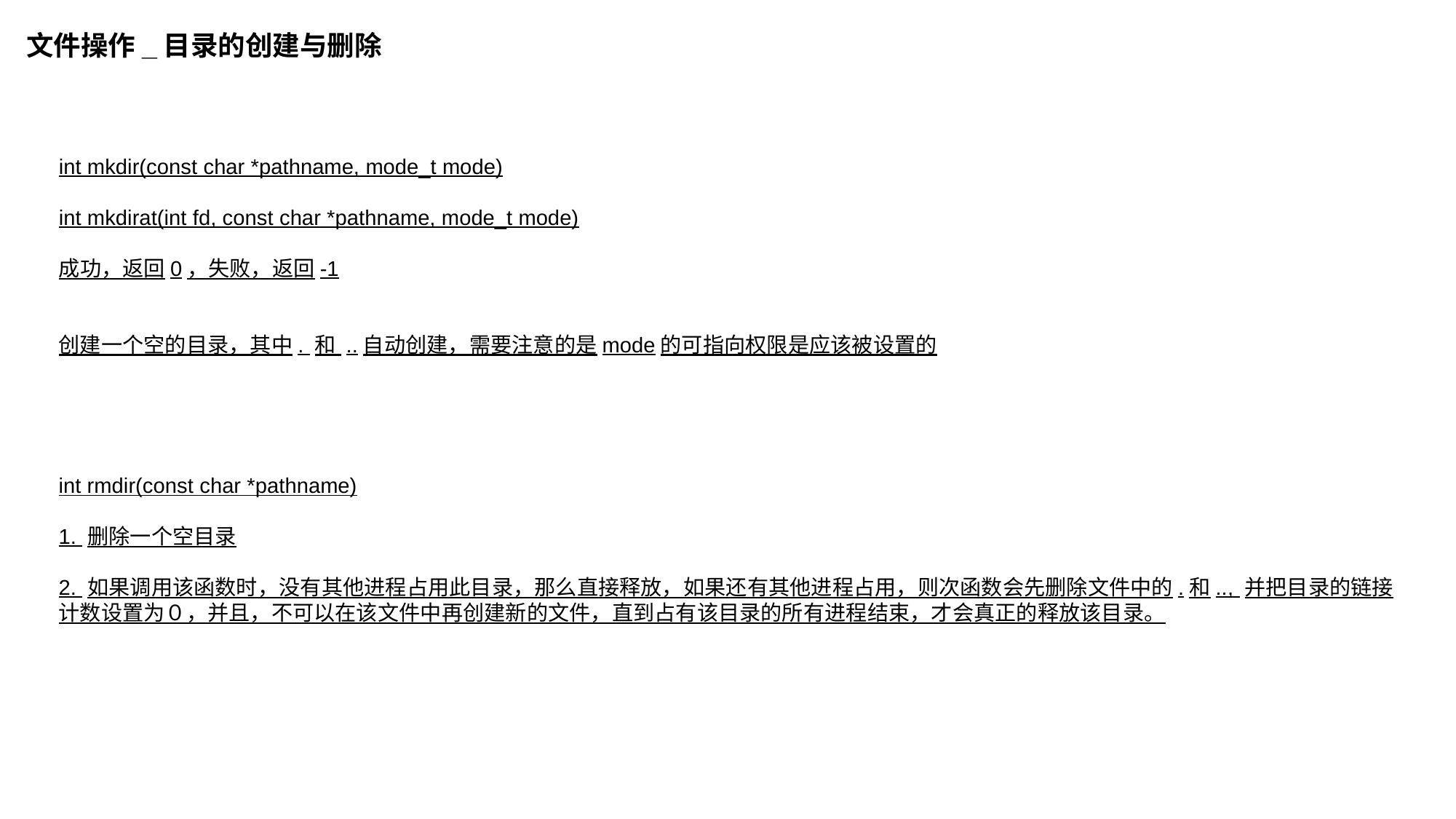

文件操作_目录的创建与删除
int mkdir(const char *pathname, mode_t mode)

int mkdirat(int fd, const char *pathname, mode_t mode)

成功，返回0，失败，返回-1
创建一个空的目录，其中. 和 ..自动创建，需要注意的是mode的可指向权限是应该被设置的
int rmdir(const char *pathname)

1. 删除一个空目录

2. 如果调用该函数时，没有其他进程占用此目录，那么直接释放，如果还有其他进程占用，则次函数会先删除文件中的.和.., 并把目录的链接计数设置为０，并且，不可以在该文件中再创建新的文件，直到占有该目录的所有进程结束，才会真正的释放该目录。